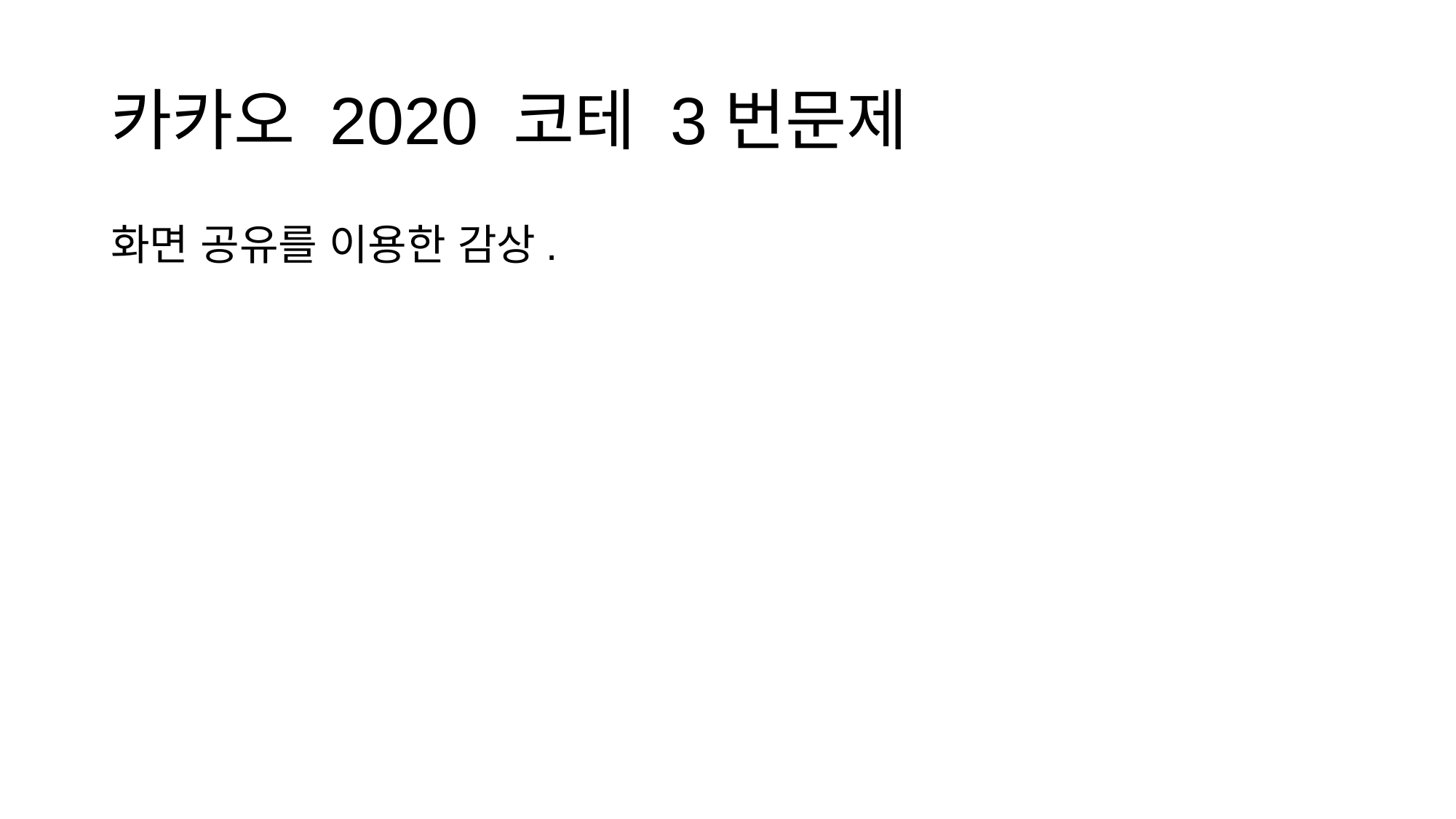

# 카카오 2020 코테 3번문제
화면 공유를 이용한 감상.